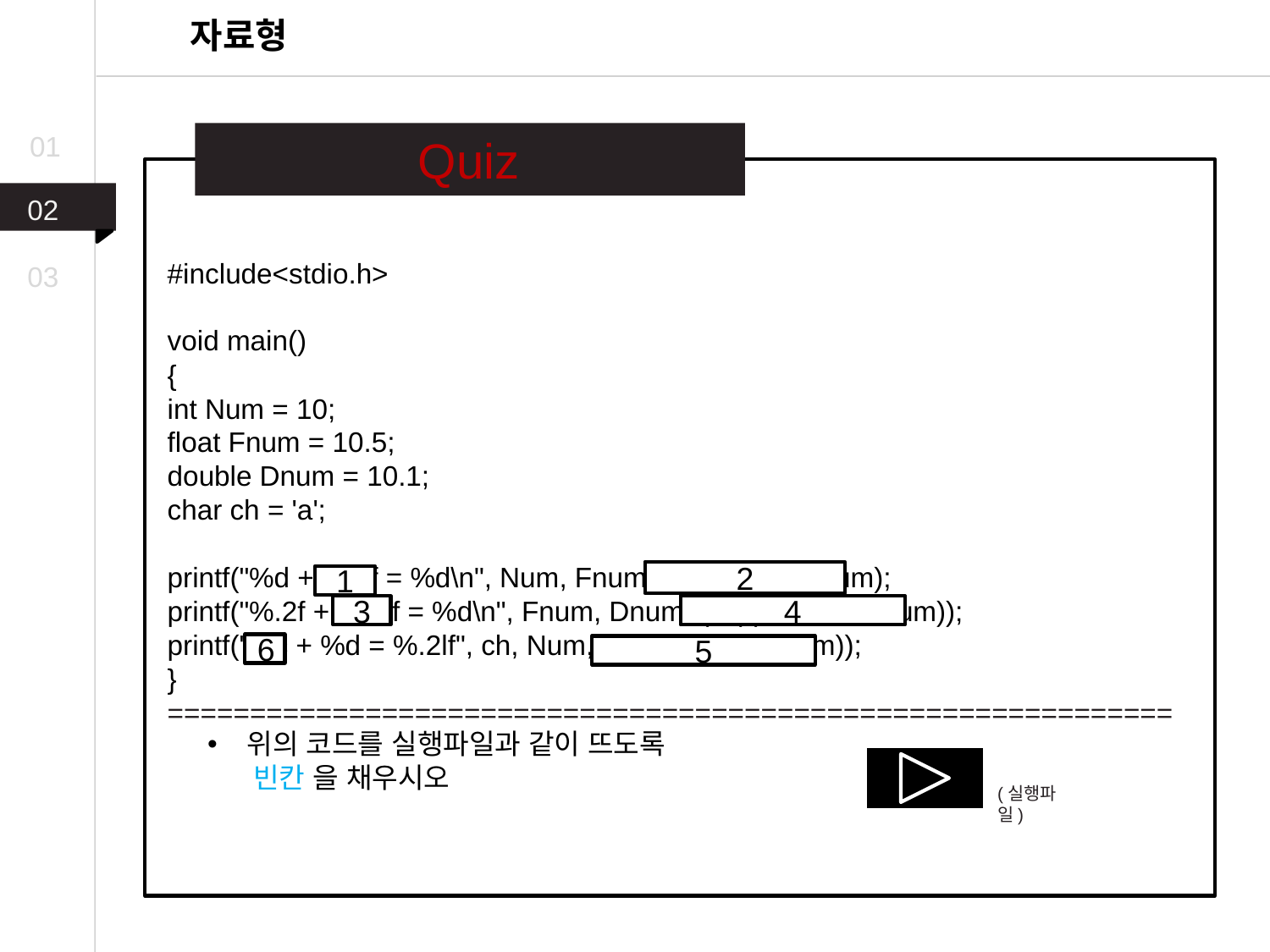

자료형
01
Quiz

02

#include<stdio.h>

void main()
{
int Num = 10;
float Fnum = 10.5;
double Dnum = 10.1;
char ch = 'a';

printf("%d + %.2f = %d\n", Num, Fnum, Num + (int)Fnum);
printf("%.2f + %.2lf = %d\n", Fnum, Dnum, (int)(Fnum + Dnum));
printf("%c + %d = %.2lf", ch, Num, (double)(ch + Num));
}
=============================================================
03
2
1
3
4
6
5
위의 코드를 실행파일과 같이 뜨도록
     빈칸 을 채우시오

(실행파일)